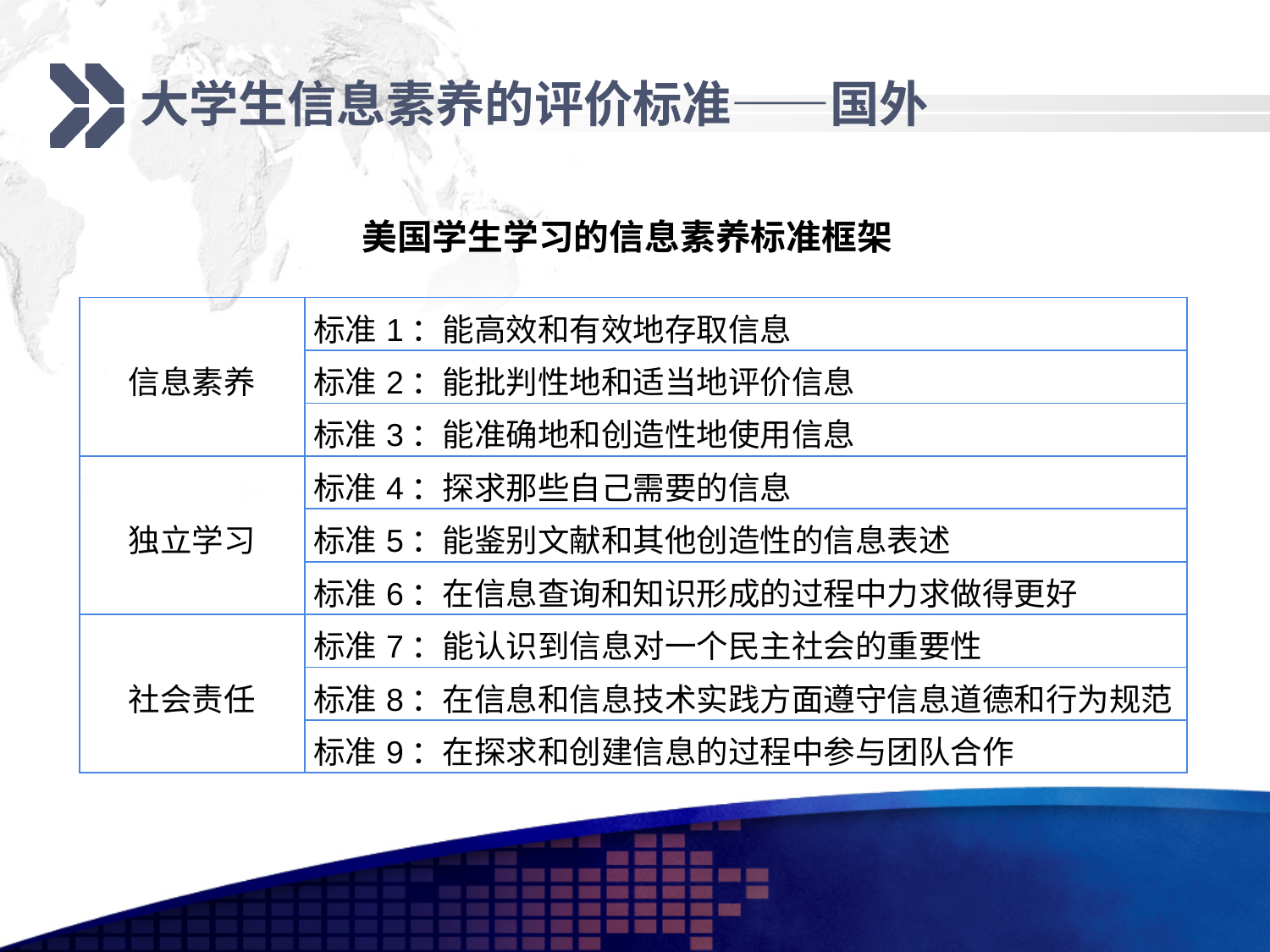

# 大学生信息素养的评价标准——国外
美国学生学习的信息素养标准框架
| 信息素养 | 标准1：能高效和有效地存取信息 |
| --- | --- |
|  | 标准2：能批判性地和适当地评价信息 |
|  | 标准3：能准确地和创造性地使用信息 |
| 独立学习 | 标准4：探求那些自己需要的信息 |
|  | 标准5：能鉴别文献和其他创造性的信息表述 |
|  | 标准6：在信息查询和知识形成的过程中力求做得更好 |
| 社会责任 | 标准7：能认识到信息对一个民主社会的重要性 |
|  | 标准8：在信息和信息技术实践方面遵守信息道德和行为规范 |
|  | 标准9：在探求和创建信息的过程中参与团队合作 |